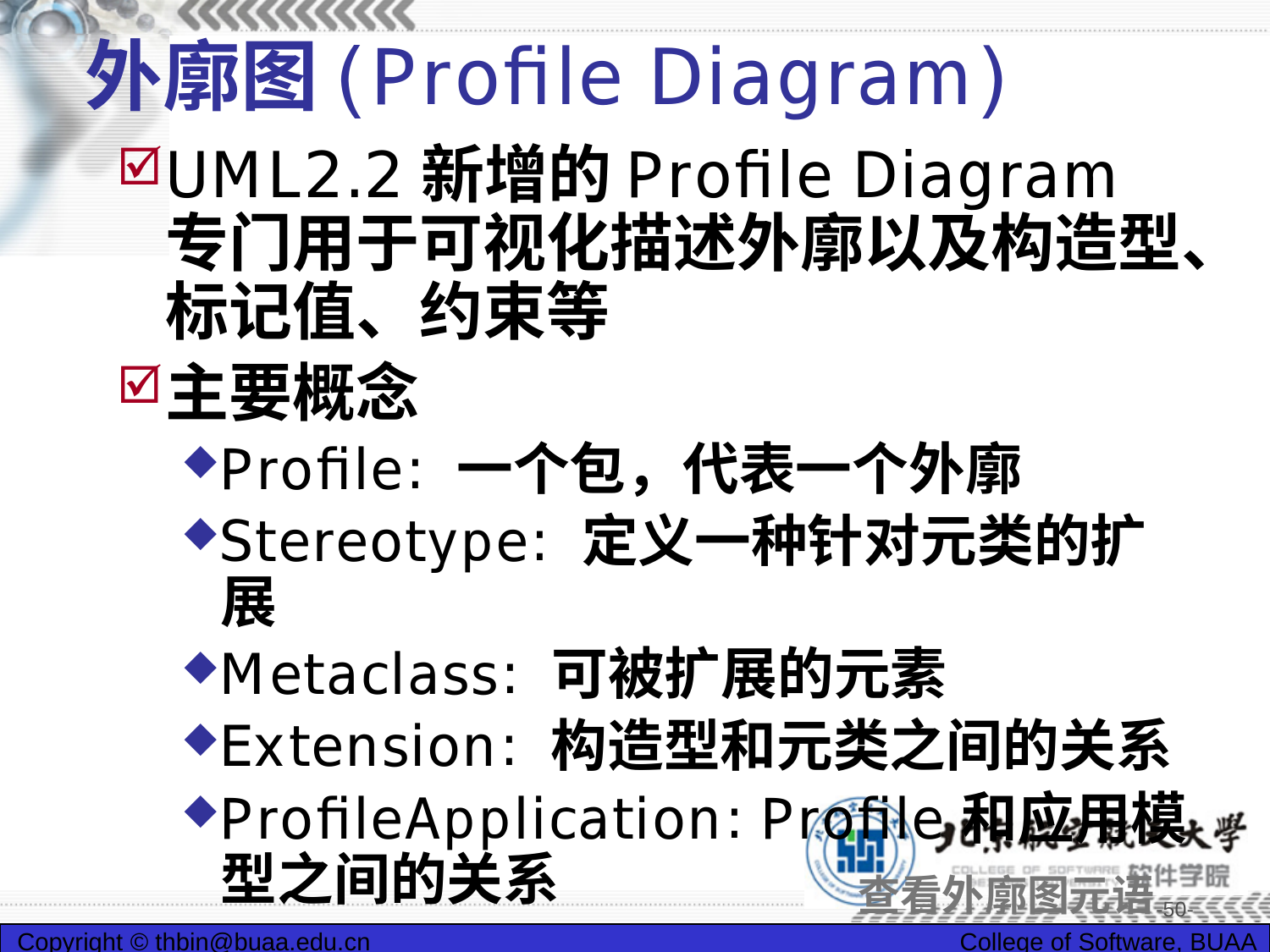

# 外廓图(Profile Diagram)
UML2.2新增的Profile Diagram专门用于可视化描述外廓以及构造型、标记值、约束等
主要概念
Profile: 一个包，代表一个外廓
Stereotype: 定义一种针对元类的扩展
Metaclass: 可被扩展的元素
Extension: 构造型和元类之间的关系
ProfileApplication: Profile和应用模型之间的关系
查看外廓图元语
-50-